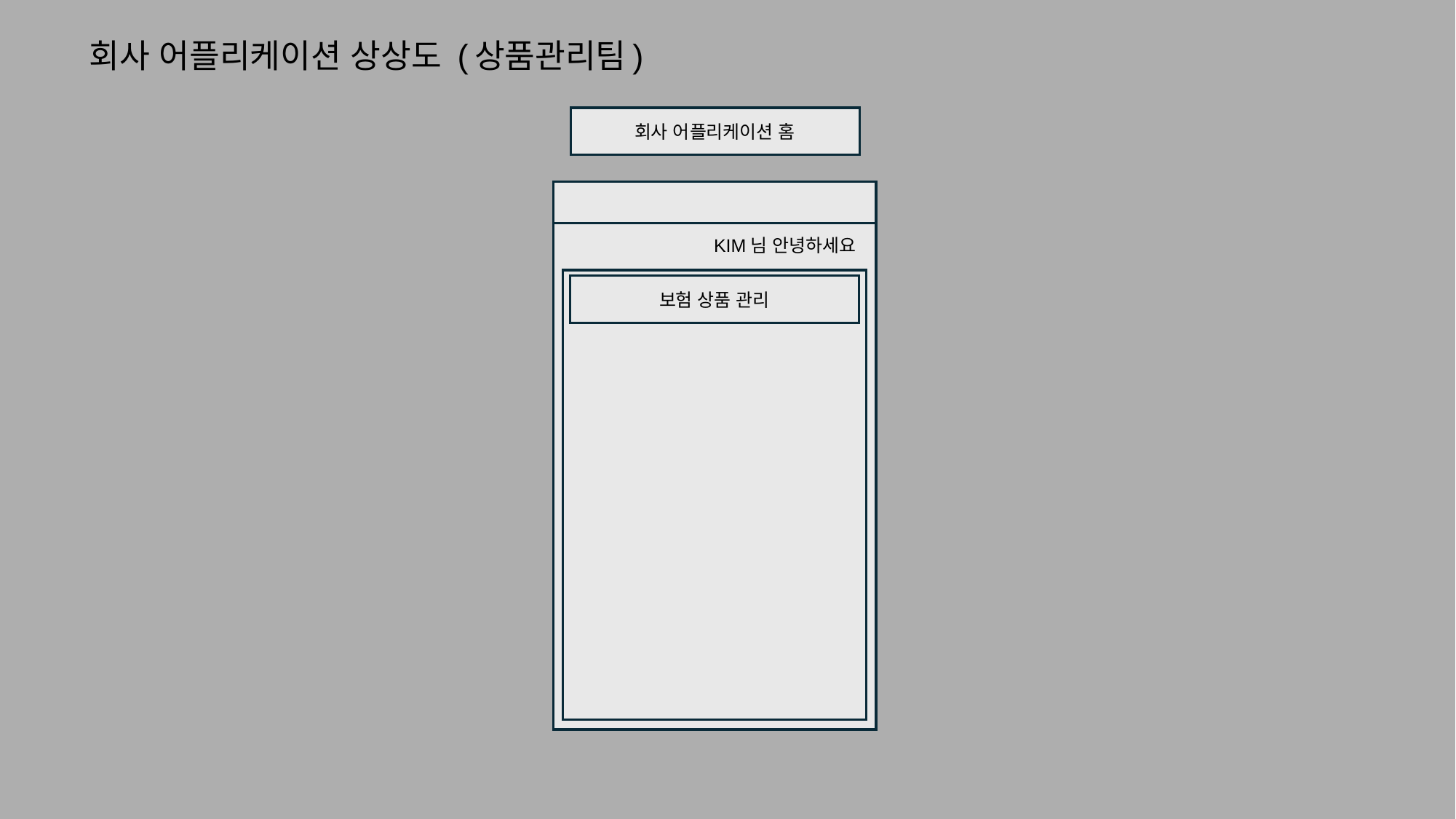

# 회사 어플리케이션 상상도 (상품관리팀)
회사 어플리케이션 홈

KIM님 안녕하세요

보험 상품 관리